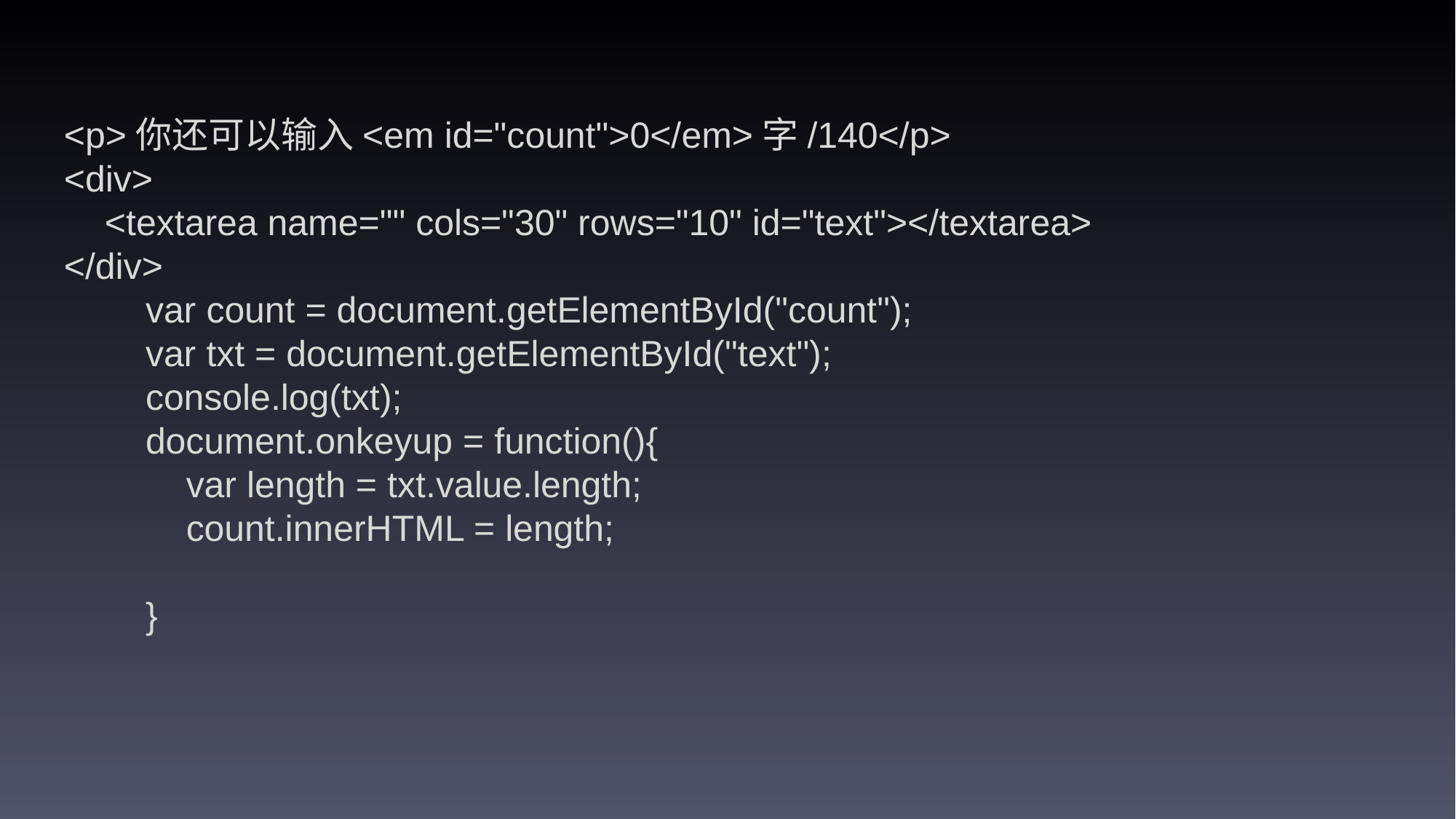

<p>你还可以输入<em id="count">0</em>字/140</p>
<div>
    <textarea name="" cols="30" rows="10" id="text"></textarea>
</div>
        var count = document.getElementById("count");
        var txt = document.getElementById("text");
        console.log(txt);
        document.onkeyup = function(){
            var length = txt.value.length;
            count.innerHTML = length;

        }